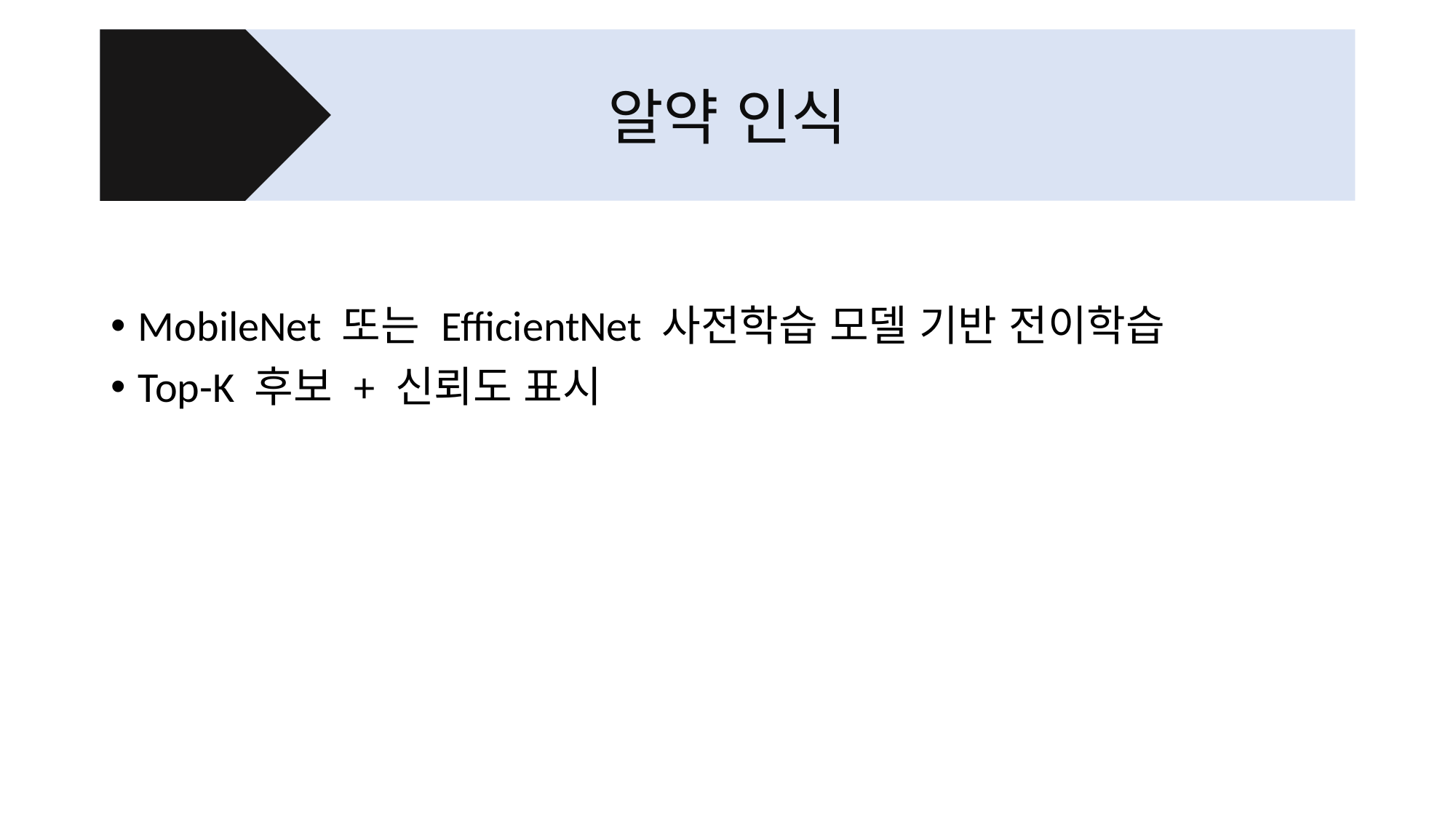

알약 인식
MobileNet 또는 EfficientNet 사전학습 모델 기반 전이학습
Top-K 후보 + 신뢰도 표시